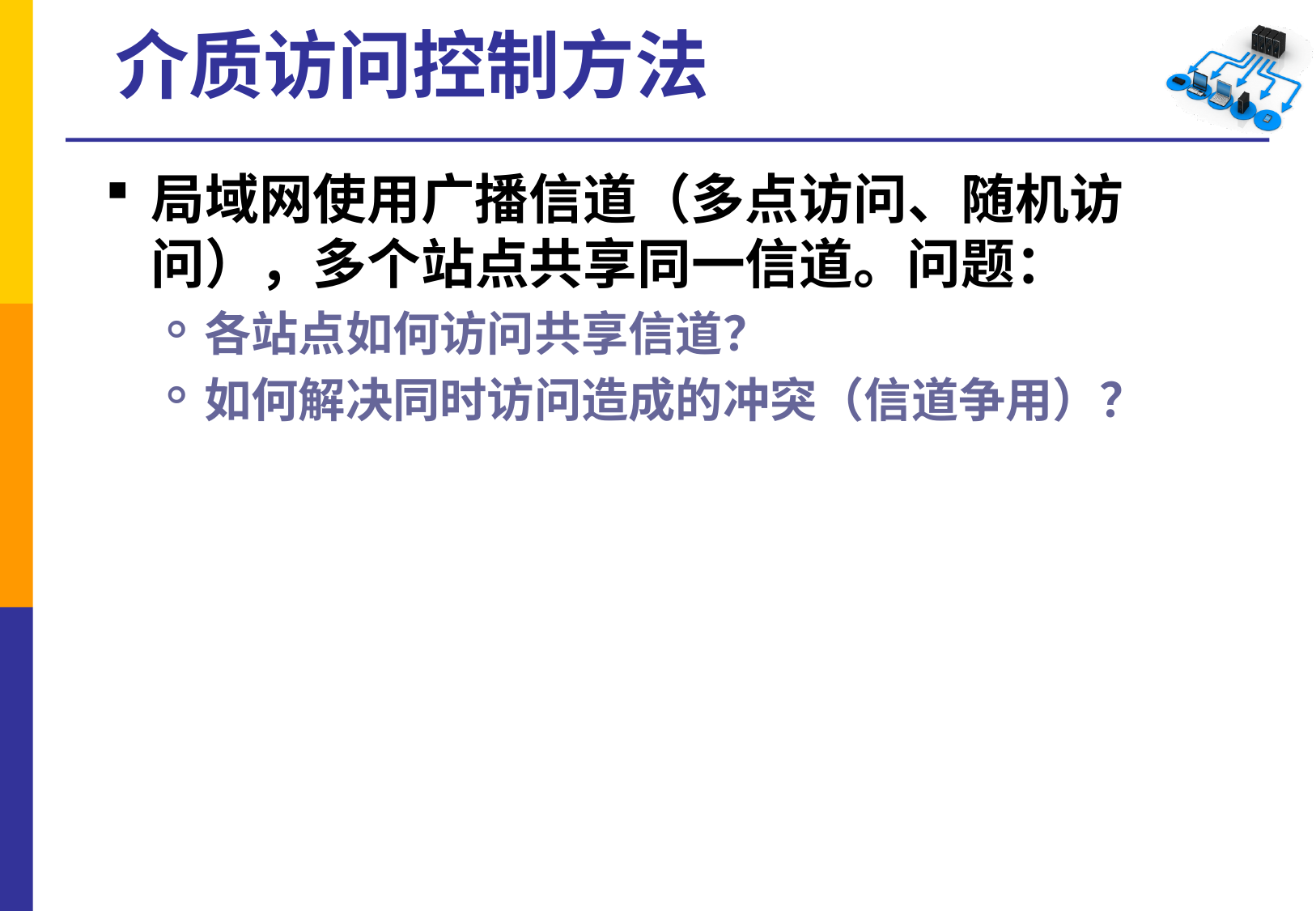

# 介质访问控制方法
局域网使用广播信道（多点访问、随机访问），多个站点共享同一信道。问题：
各站点如何访问共享信道？
如何解决同时访问造成的冲突（信道争用）？